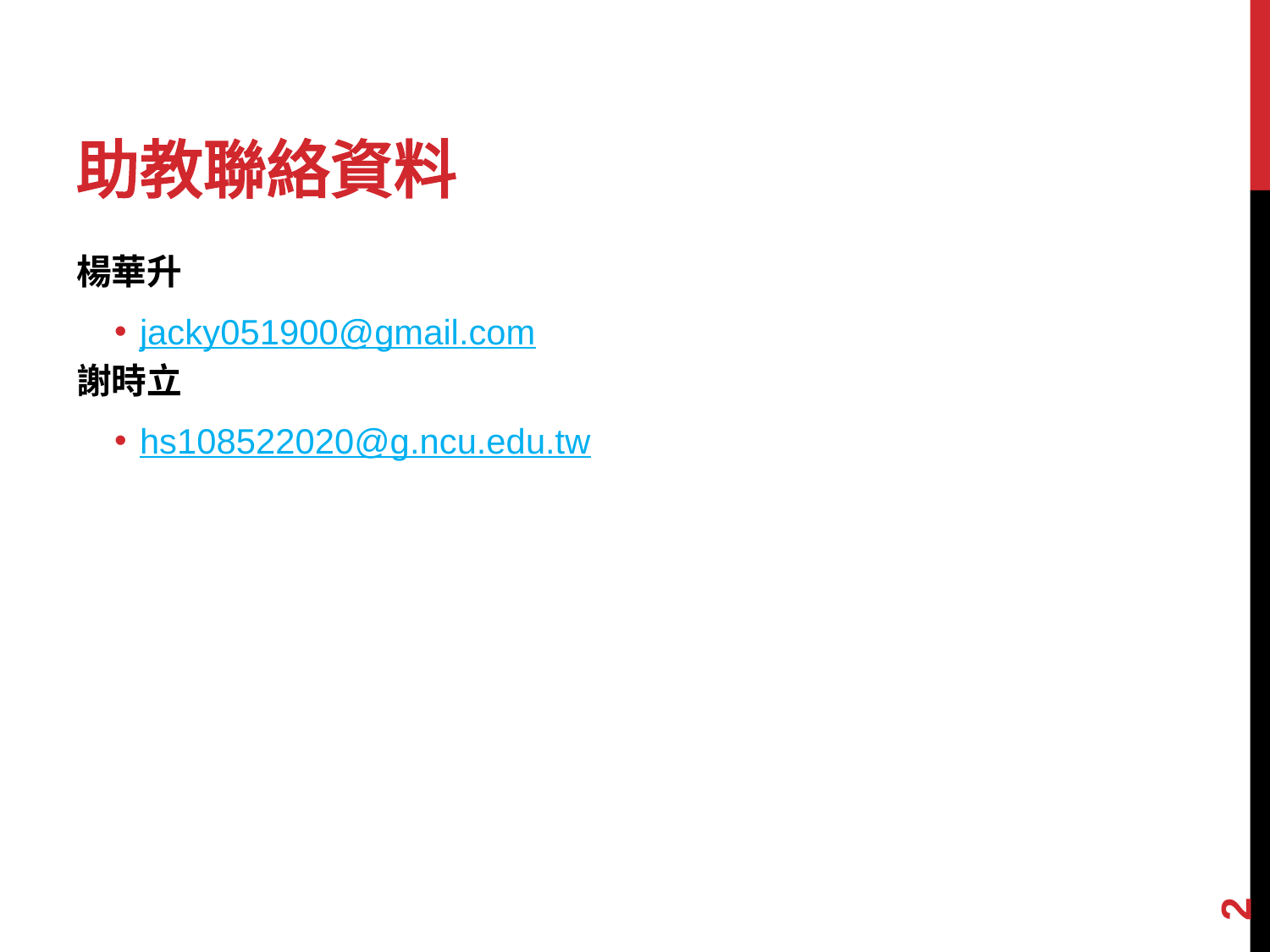

# 助教聯絡資料
楊華升
jacky051900@gmail.com
謝時立
hs108522020@g.ncu.edu.tw

2